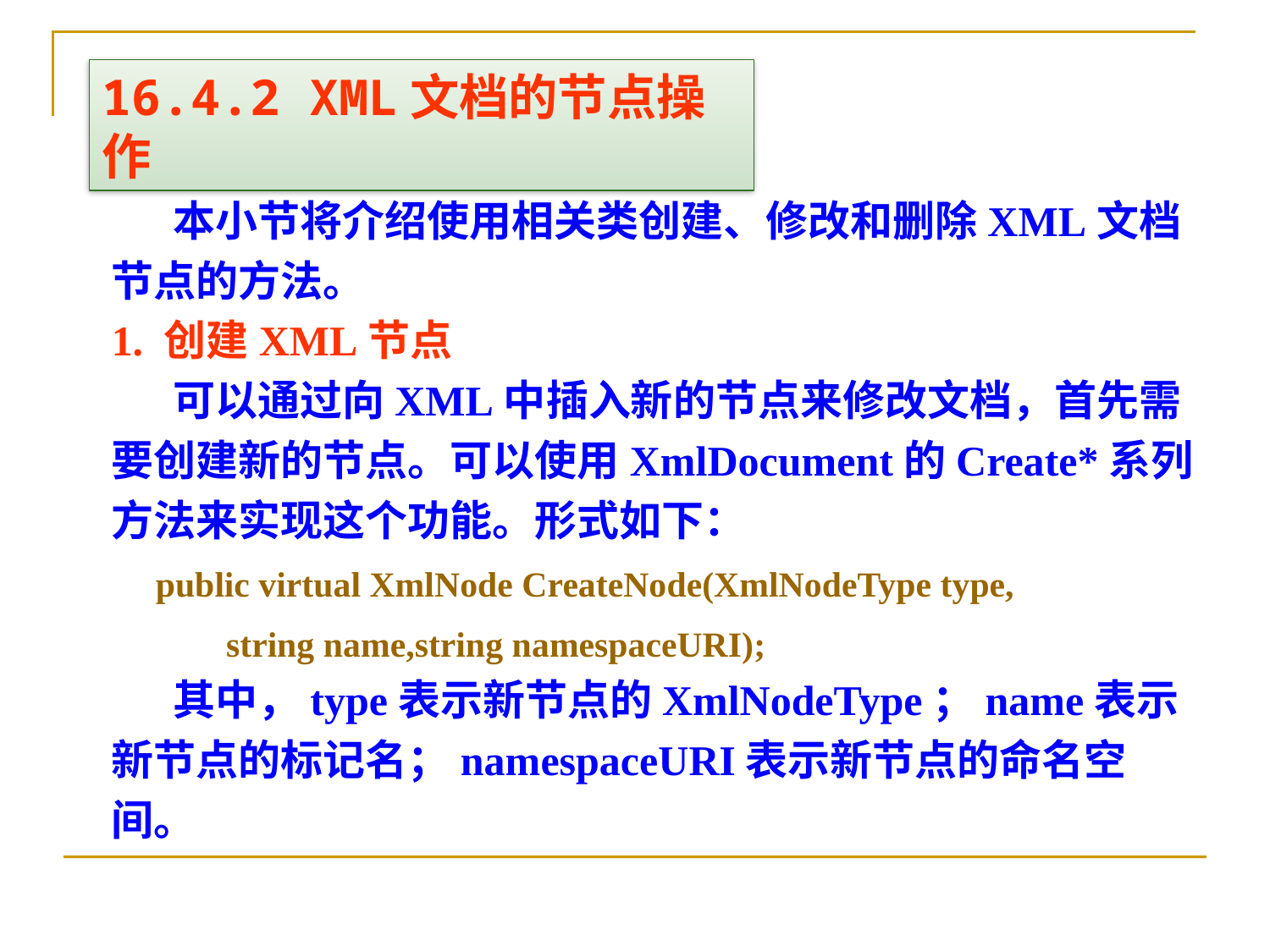

16.4.2 XML文档的节点操作
　  本小节将介绍使用相关类创建、修改和删除XML文档节点的方法。
1. 创建XML节点
　  可以通过向XML中插入新的节点来修改文档，首先需要创建新的节点。可以使用XmlDocument的Create*系列方法来实现这个功能。形式如下：
　public virtual XmlNode CreateNode(XmlNodeType type,
　　　string name,string namespaceURI);
　  其中，type表示新节点的XmlNodeType；name表示新节点的标记名；namespaceURI表示新节点的命名空间。